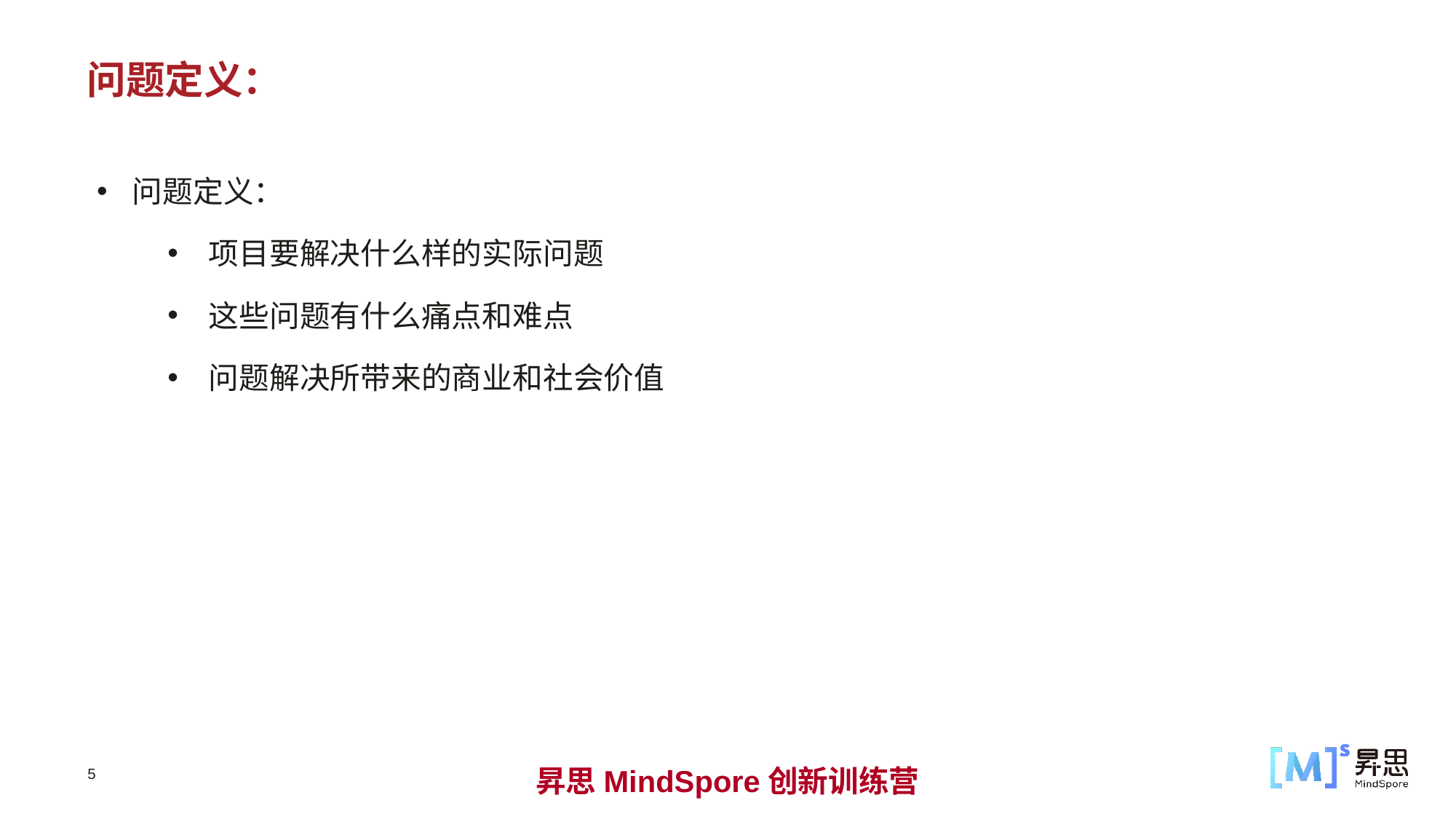

问题定义：
问题定义：
项目要解决什么样的实际问题
这些问题有什么痛点和难点
问题解决所带来的商业和社会价值